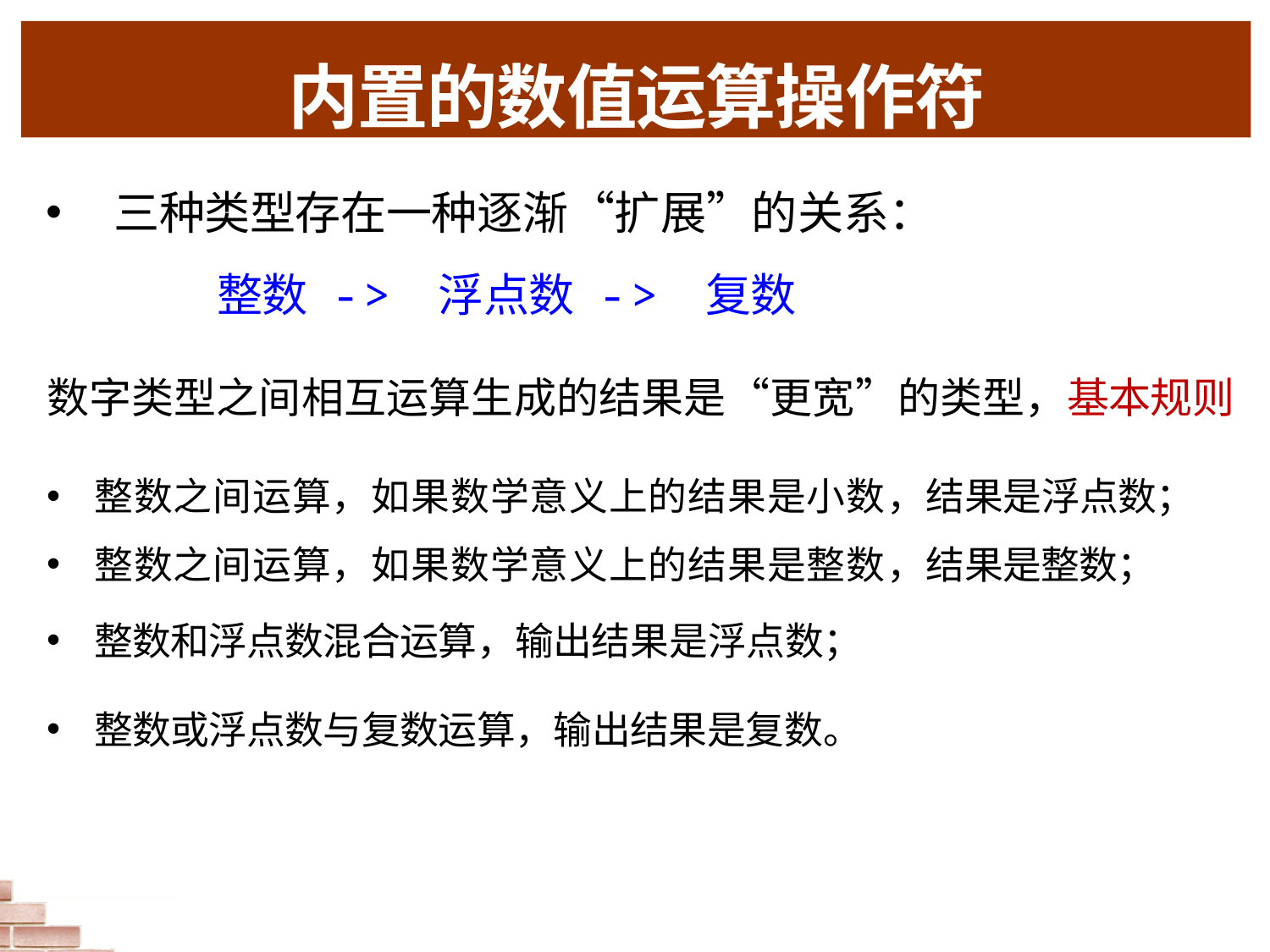

# 内置的数值运算操作符
三种类型存在一种逐渐“扩展”的关系：
                整数 -> 浮点数 -> 复数

数字类型之间相互运算生成的结果是“更宽”的类型，基本规则
整数之间运算，如果数学意义上的结果是小数，结果是浮点数；

整数之间运算，如果数学意义上的结果是整数，结果是整数；

整数和浮点数混合运算，输出结果是浮点数；

整数或浮点数与复数运算，输出结果是复数。